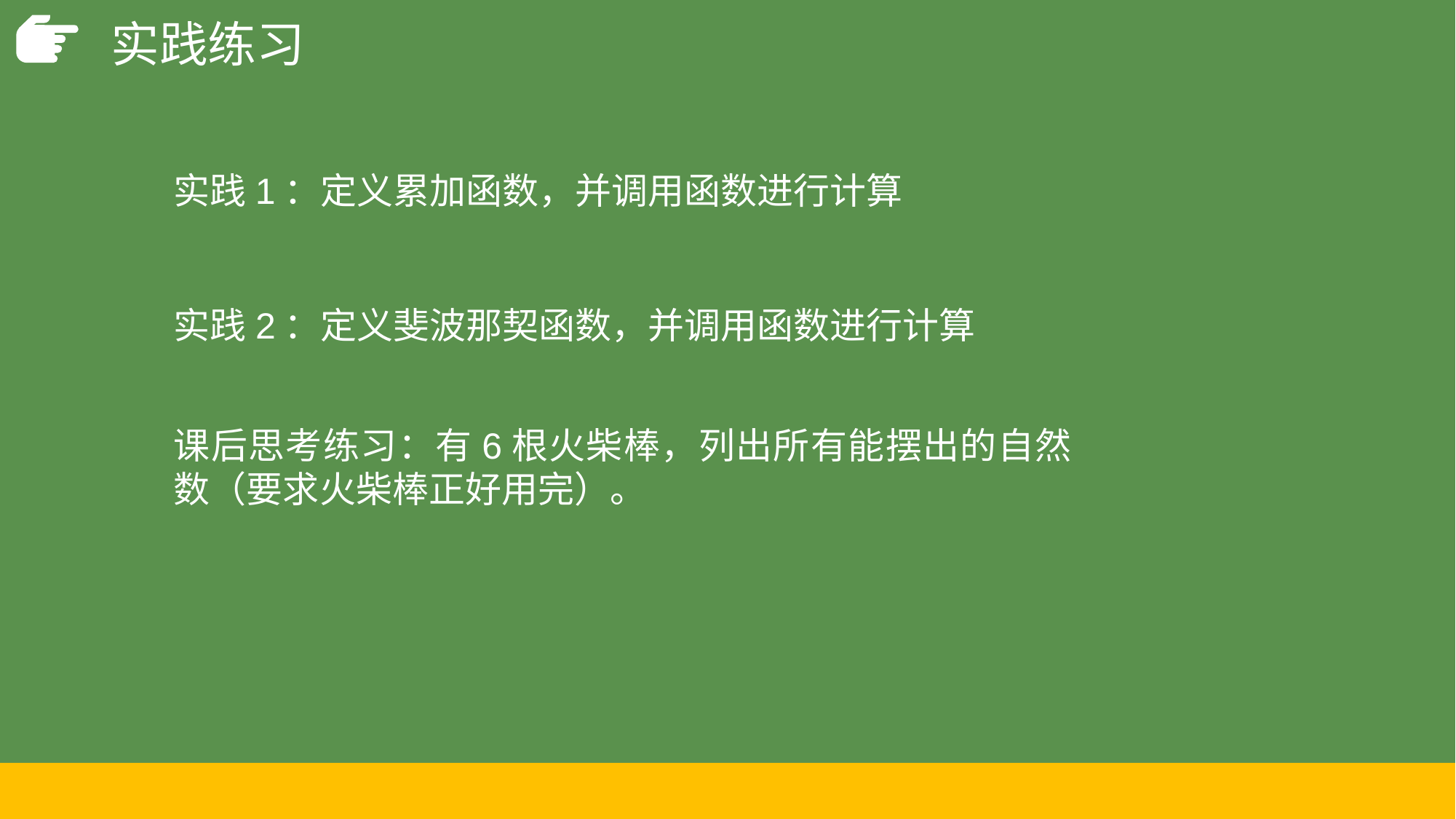

# 实践练习
实践1：定义累加函数，并调用函数进行计算
实践2：定义斐波那契函数，并调用函数进行计算
课后思考练习：有6根火柴棒，列出所有能摆出的自然数（要求火柴棒正好用完）。